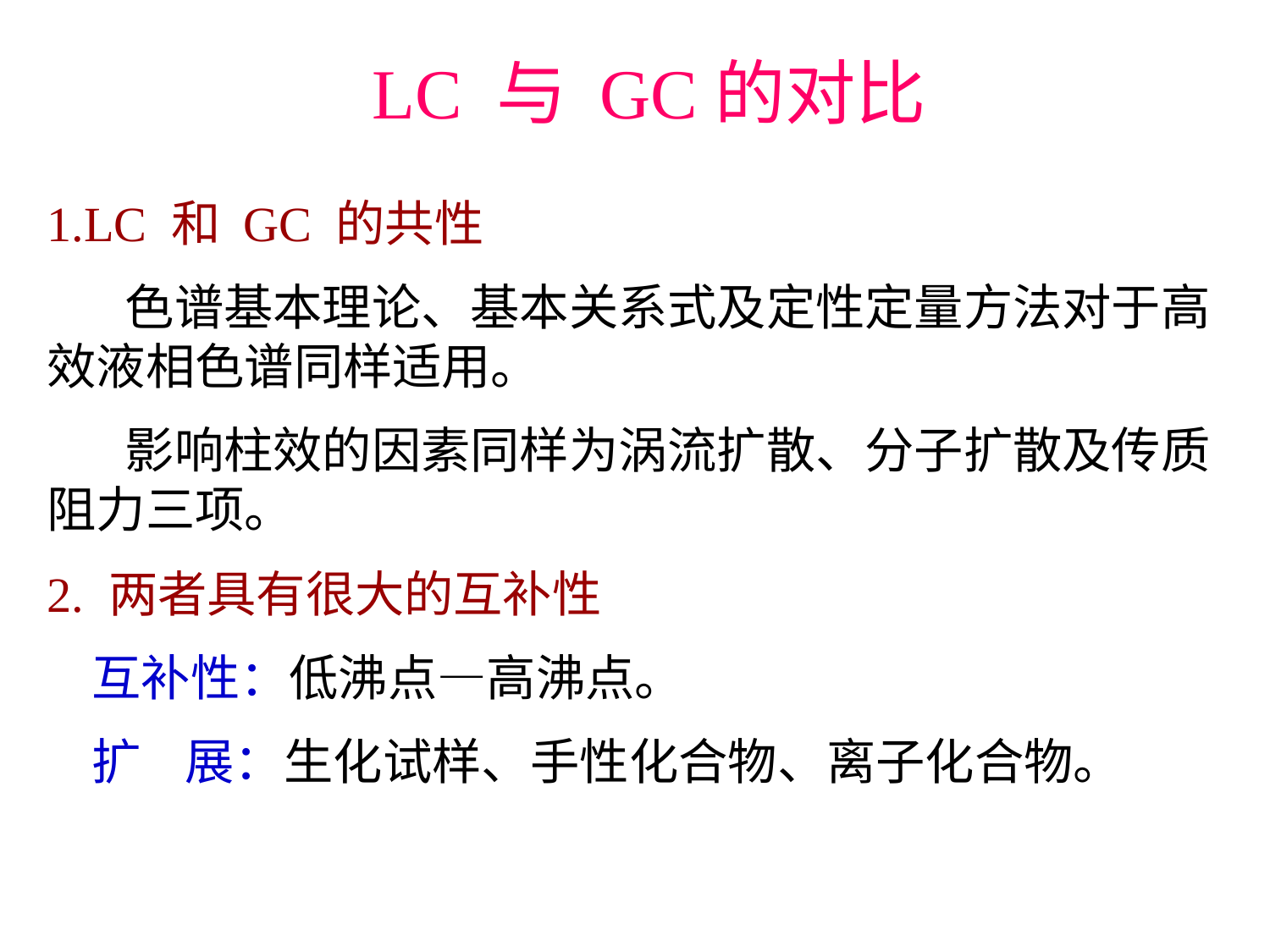

LC 与 GC的对比
1.LC 和 GC 的共性
      色谱基本理论、基本关系式及定性定量方法对于高效液相色谱同样适用。
      影响柱效的因素同样为涡流扩散、分子扩散及传质阻力三项。
2. 两者具有很大的互补性
   互补性：低沸点—高沸点。
   扩    展：生化试样、手性化合物、离子化合物。